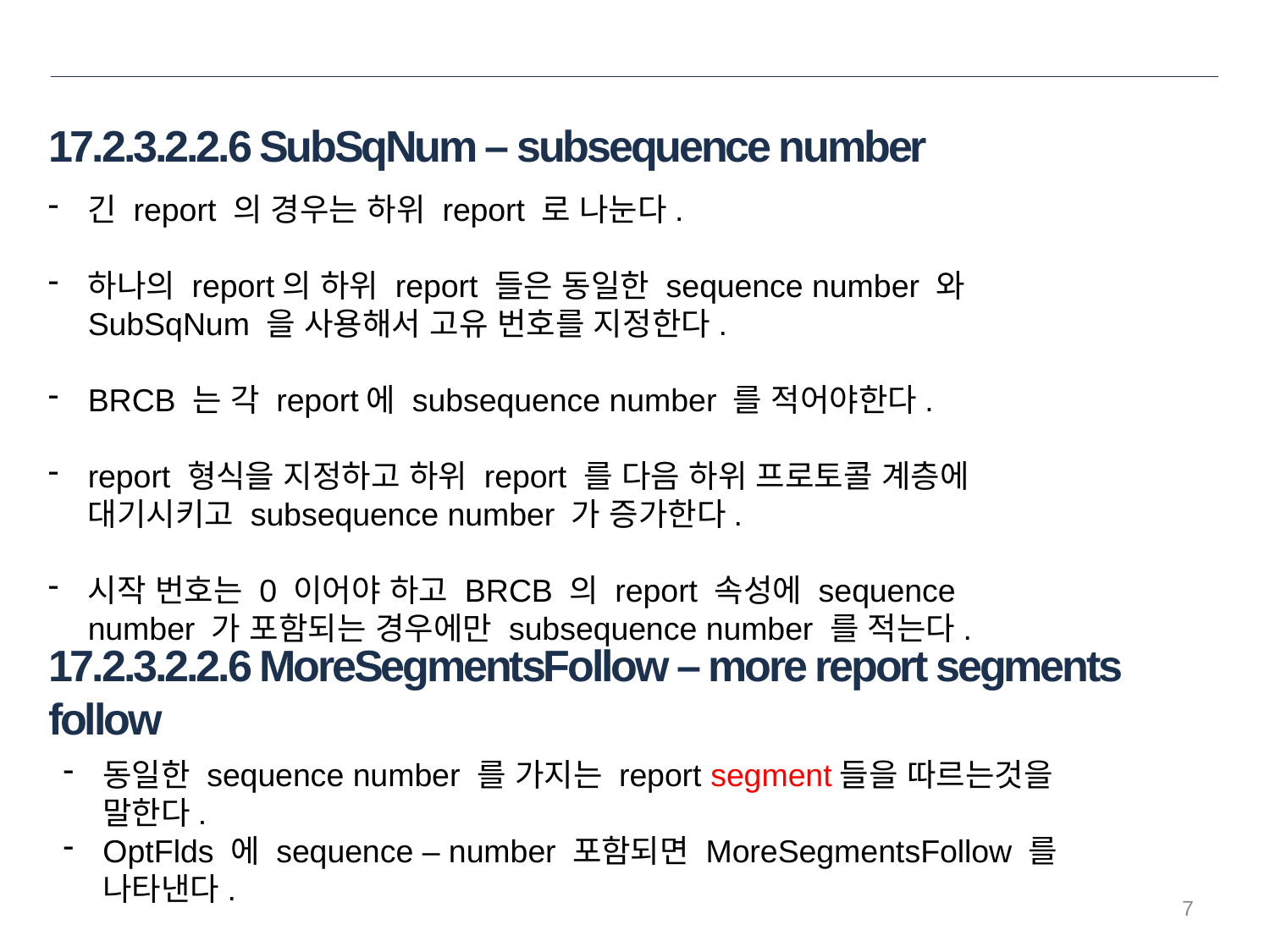

17.2.3.2.2.6 SubSqNum – subsequence number
긴 report 의 경우는 하위 report 로 나눈다.

하나의 report의 하위 report 들은 동일한 sequence number 와 SubSqNum 을 사용해서 고유 번호를 지정한다.

BRCB 는 각 report에 subsequence number 를 적어야한다.

report 형식을 지정하고 하위 report 를 다음 하위 프로토콜 계층에 대기시키고 subsequence number 가 증가한다.

시작 번호는 0 이어야 하고 BRCB 의 report 속성에 sequence number 가 포함되는 경우에만 subsequence number 를 적는다.

17.2.3.2.2.6 MoreSegmentsFollow – more report segments follow
동일한 sequence number 를 가지는 report segment들을 따르는것을 말한다.
OptFlds 에 sequence – number 포함되면 MoreSegmentsFollow 를 나타낸다.
7